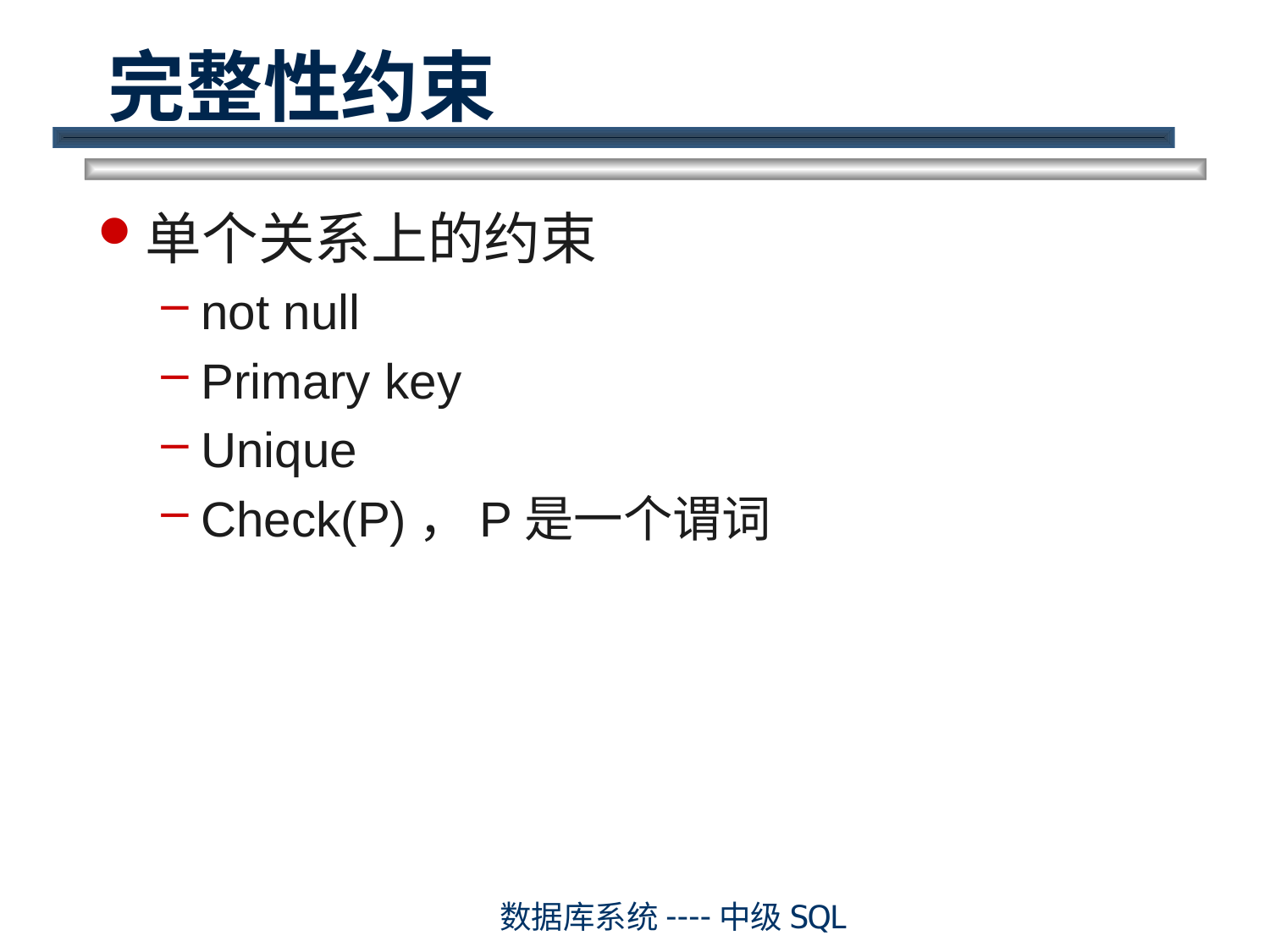

# 完整性约束
单个关系上的约束
not null
Primary key
Unique
Check(P)，P是一个谓词

数据库系统----中级SQL